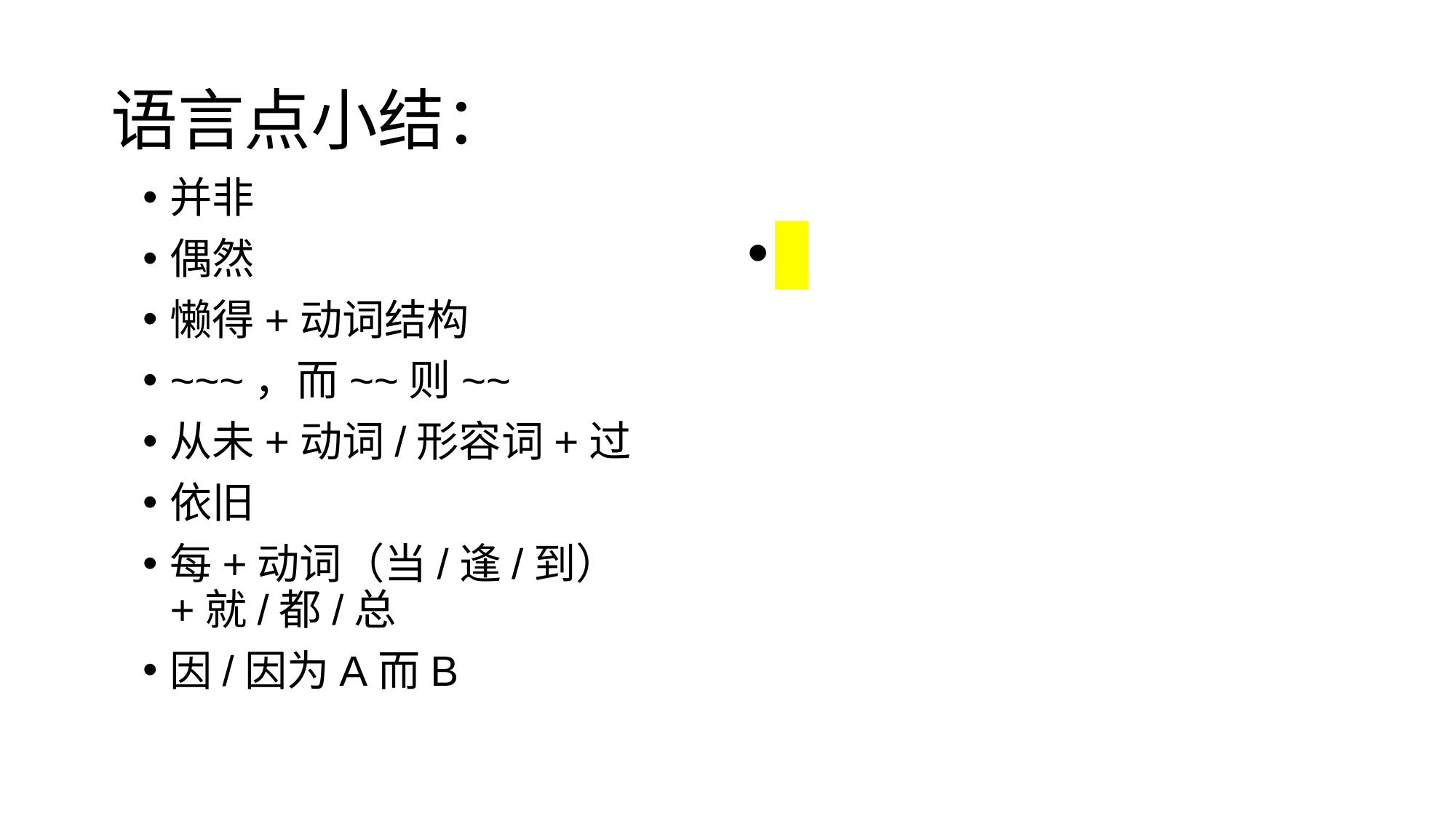

# 语言点小结：
并非
偶然
懒得+动词结构
~~~，而~~则~~
从未+动词/形容词+过
依旧
每+动词（当/逢/到）+就/都/总
因/因为A而B